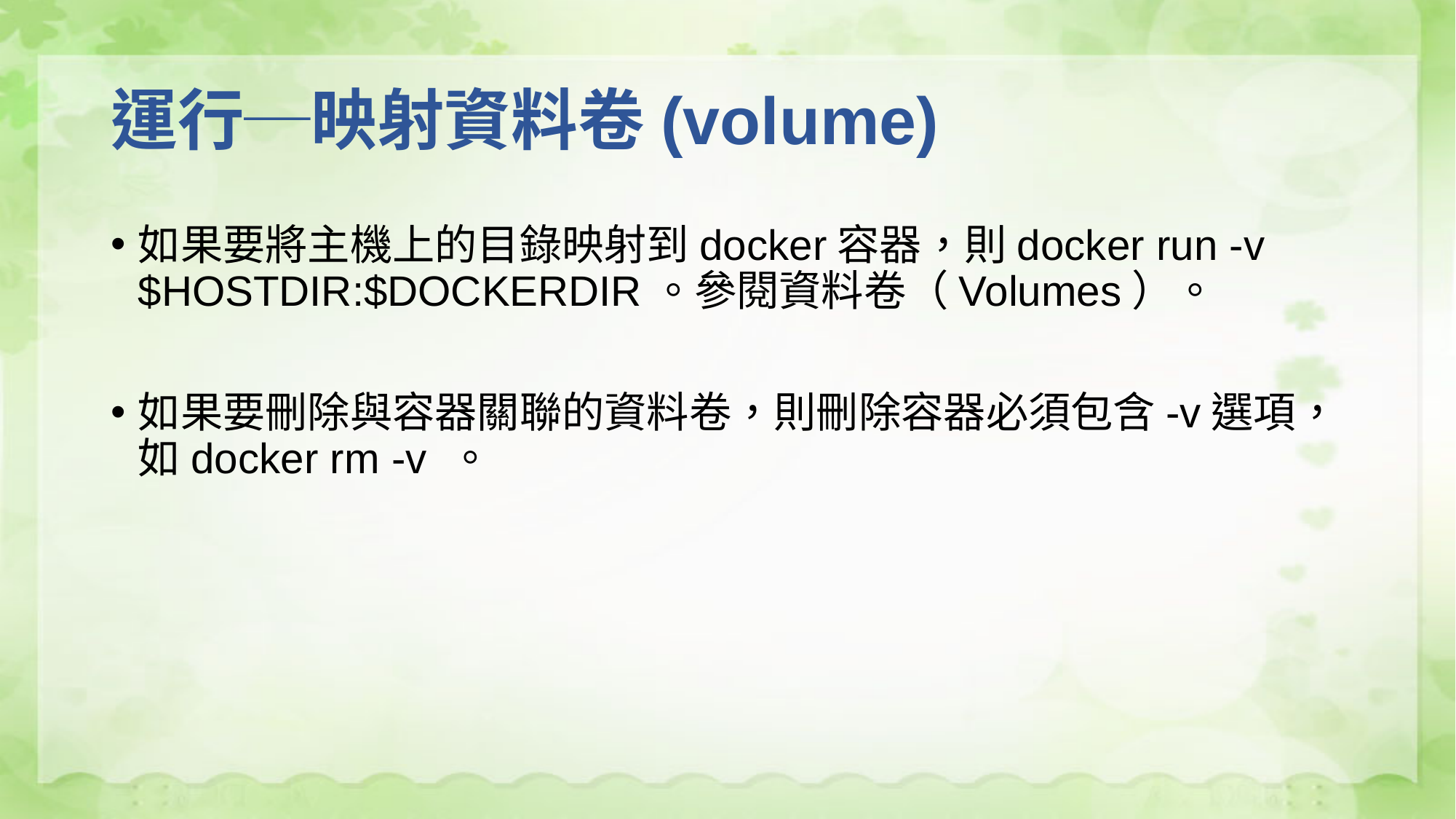

# 運行─映射資料卷(volume)
如果要將主機上的目錄映射到docker容器，則docker run -v $HOSTDIR:$DOCKERDIR。參閱資料卷（Volumes）。

如果要刪除與容器關聯的資料卷，則刪除容器必須包含-v選項，如docker rm -v 。